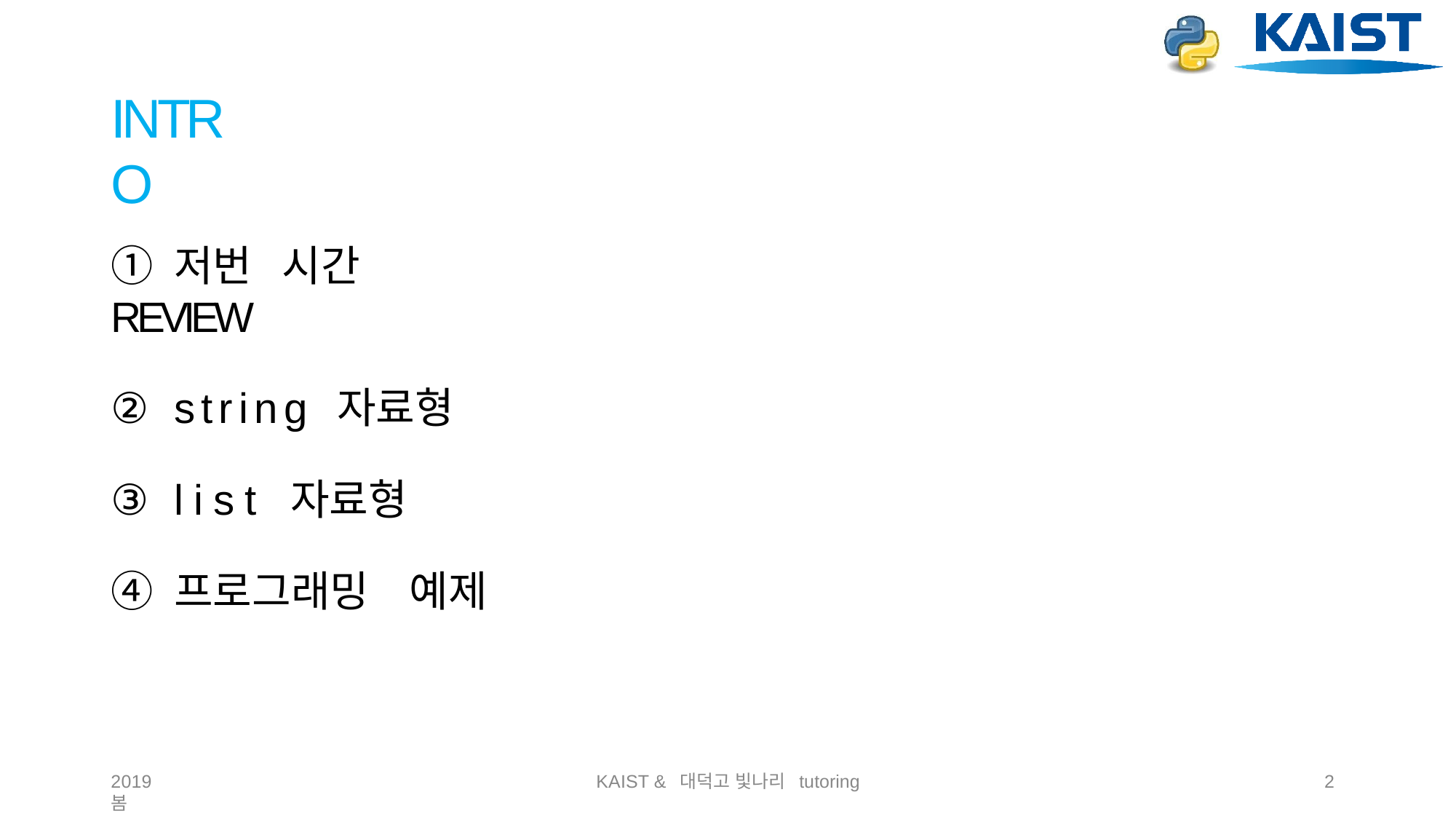

# INTRO
①	저번	시간	REVIEW
②	string	자료형
③	list	자료형
④	프로그래밍	예제
2019 봄
KAIST & 대덕고 빛나리 tutoring
2